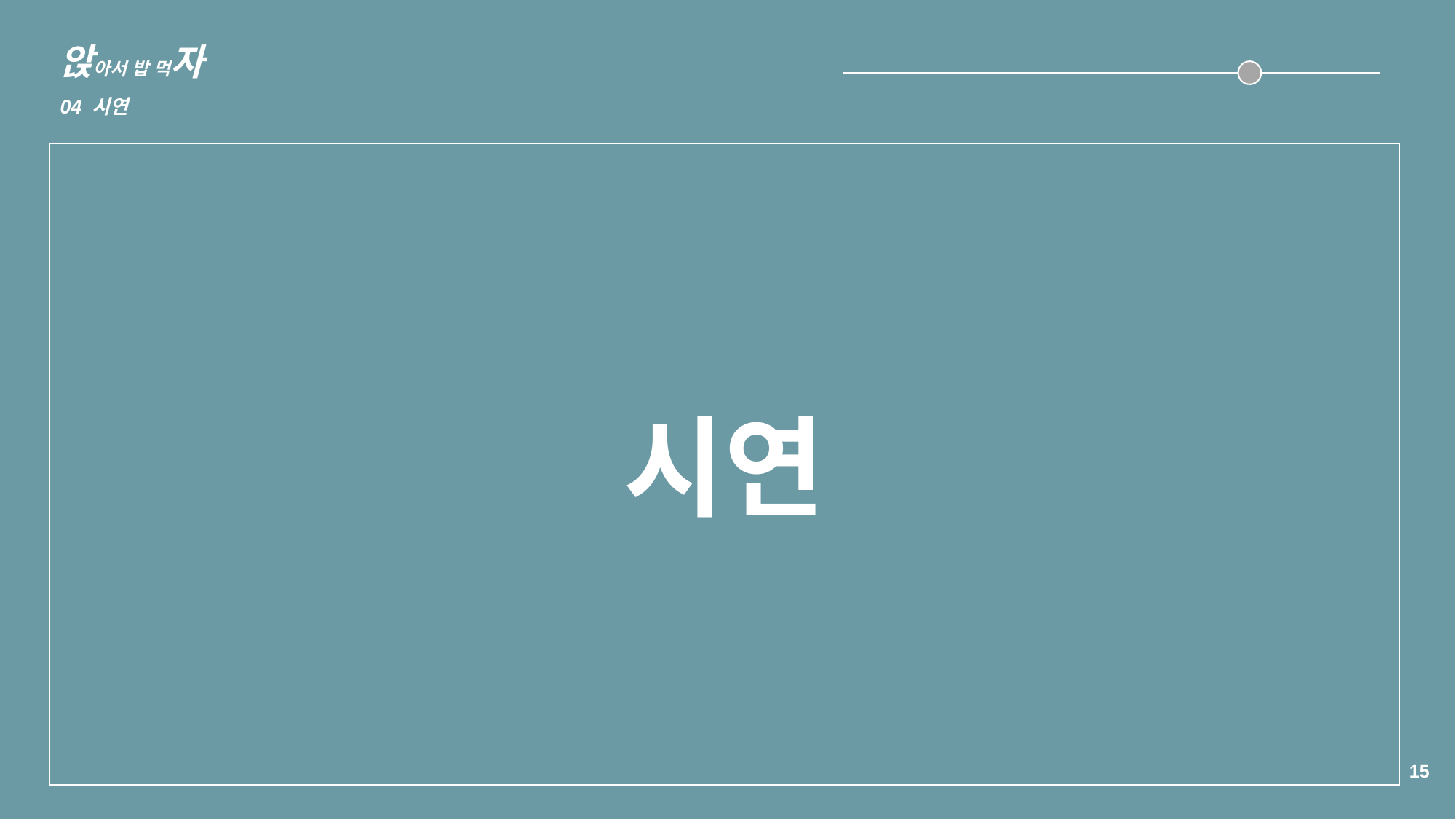

앉아서 밥 먹자
04 시연

시연
15